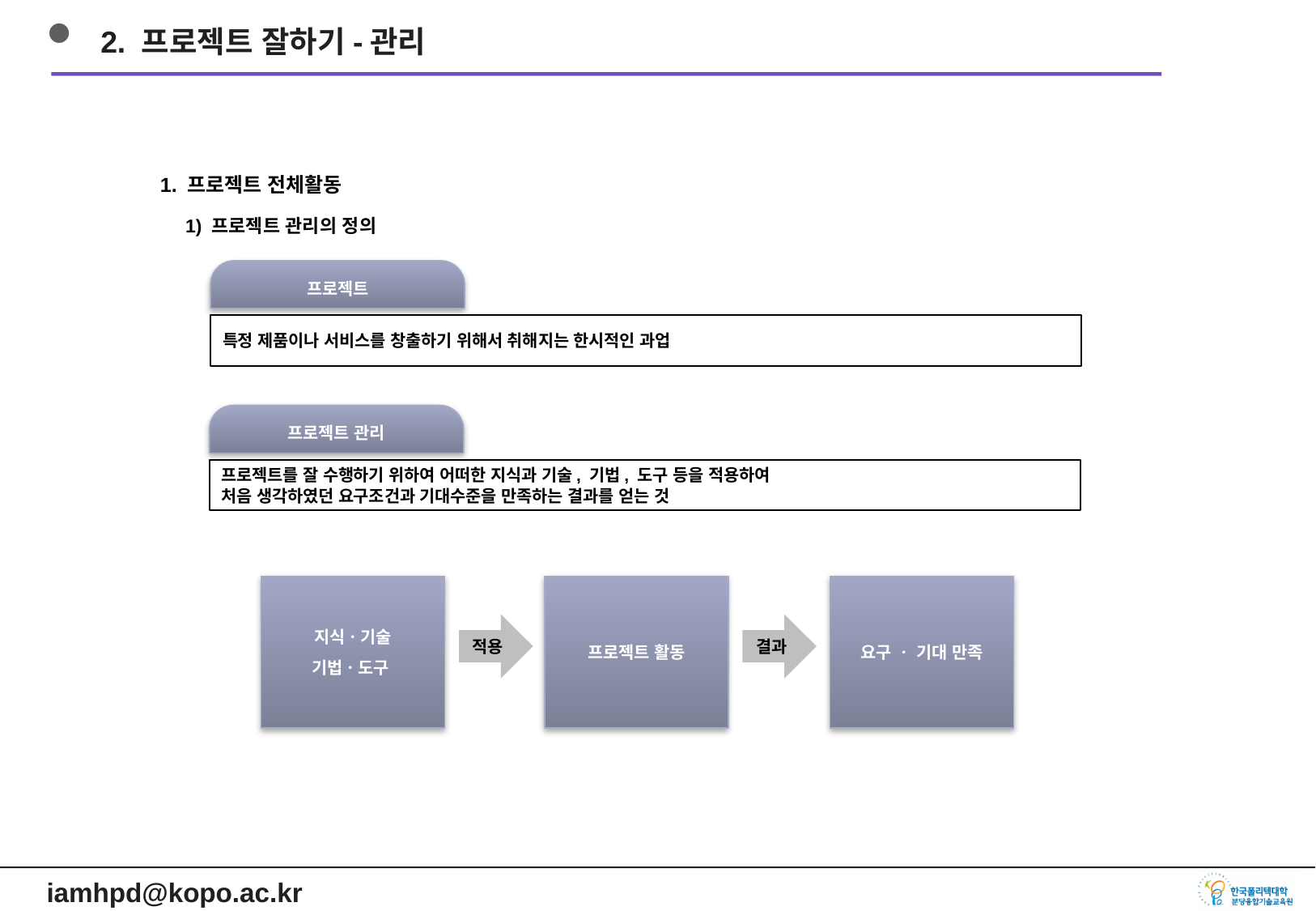

2. 프로젝트 잘하기-관리
1. 프로젝트 전체활동
1) 프로젝트 관리의 정의
프로젝트
특정 제품이나 서비스를 창출하기 위해서 취해지는 한시적인 과업
프로젝트 관리
프로젝트를 잘 수행하기 위하여 어떠한 지식과 기술, 기법, 도구 등을 적용하여
처음 생각하였던 요구조건과 기대수준을 만족하는 결과를 얻는 것
지식ㆍ기술
기법ㆍ도구
프로젝트 활동
요구 ㆍ 기대 만족
적용
결과